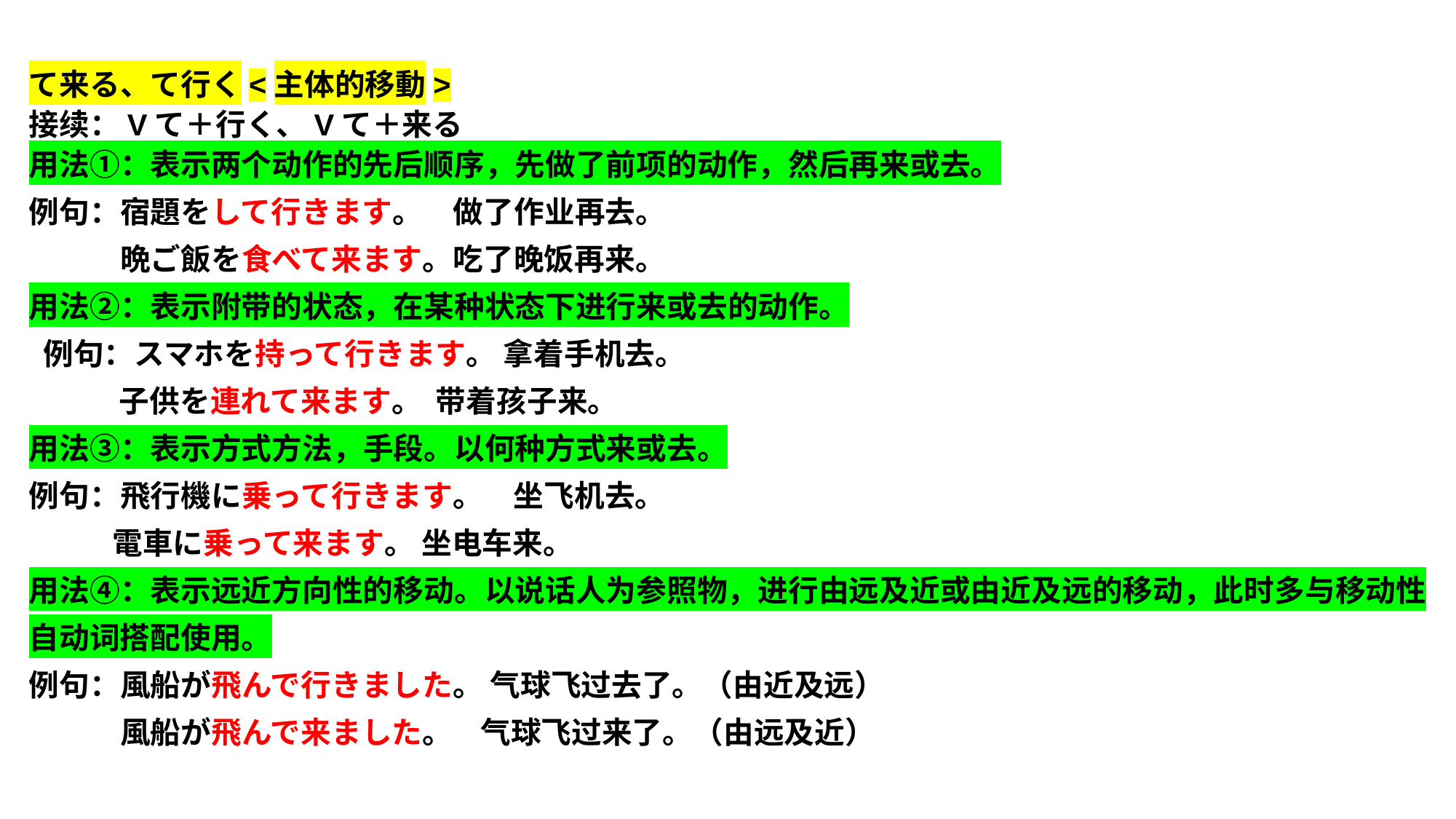

て来る、て行く<主体的移動>
接续：Vて＋行く、Vて＋来る
用法①：表示两个动作的先后顺序，先做了前项的动作，然后再来或去。
例句：宿題をして行きます。　做了作业再去。
　　　晩ご飯を食べて来ます。吃了晚饭再来。
用法②：表示附带的状态，在某种状态下进行来或去的动作。
 例句：スマホを持って行きます。 拿着手机去。
            子供を連れて来ます。  带着孩子来。
用法③：表示方式方法，手段。以何种方式来或去。
例句：飛行機に乗って行きます。　坐飞机去。
           電車に乗って来ます。 坐电车来。
用法④：表示远近方向性的移动。以说话人为参照物，进行由远及近或由近及远的移动，此时多与移动性自动词搭配使用。
例句：風船が飛んで行きました。 气球飞过去了。（由近及远）
　　　風船が飛んで来ました。    气球飞过来了。（由远及近）